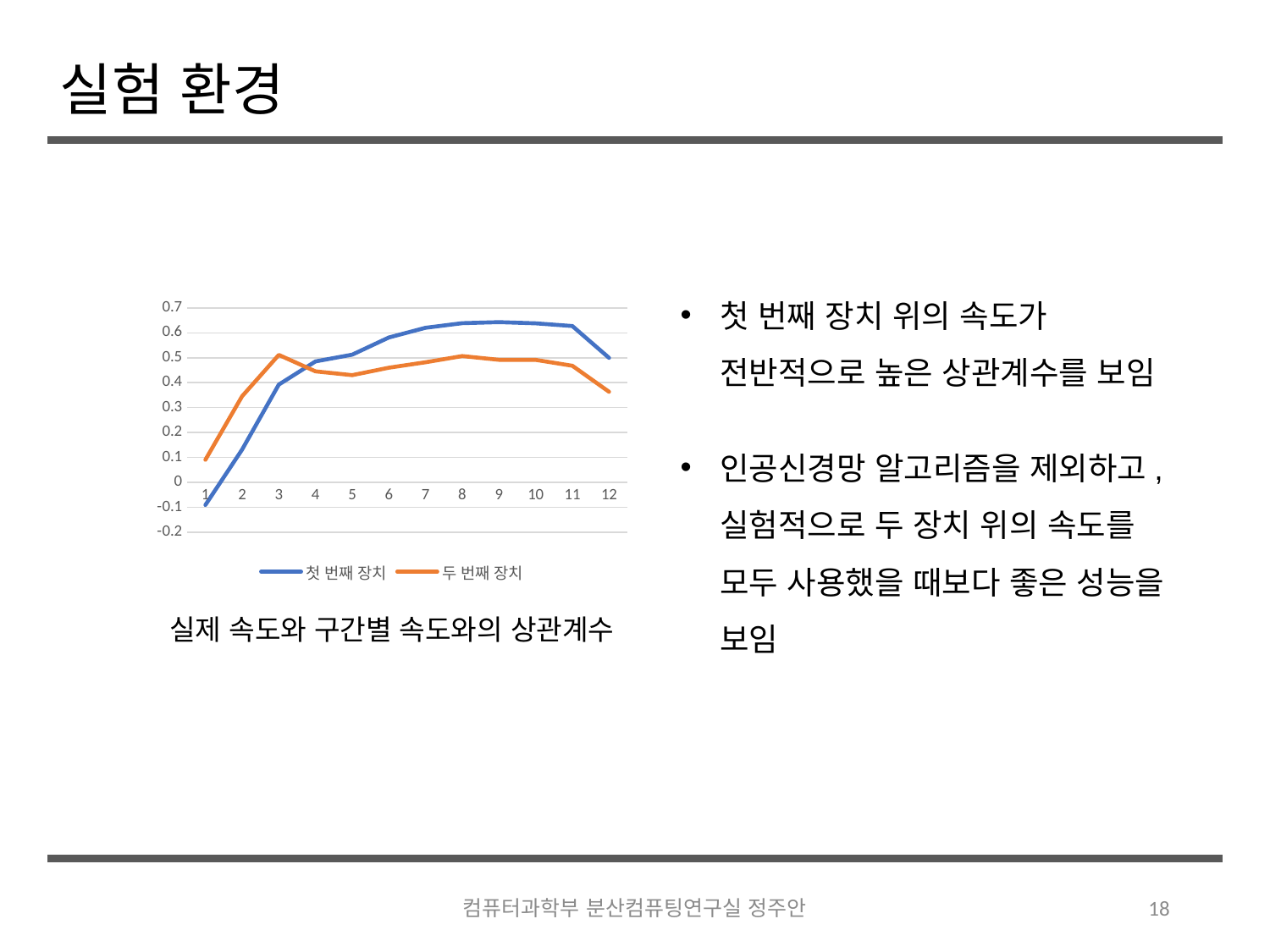

# 실험 환경
첫 번째 장치 위의 속도가 전반적으로 높은 상관계수를 보임
인공신경망 알고리즘을 제외하고, 실험적으로 두 장치 위의 속도를 모두 사용했을 때보다 좋은 성능을 보임

### Chart

| Category | 첫 번째 장치 | 두 번째 장치 |
|---|---|---|
실제 속도와 구간별 속도와의 상관계수
컴퓨터과학부 분산컴퓨팅연구실 정주안
18